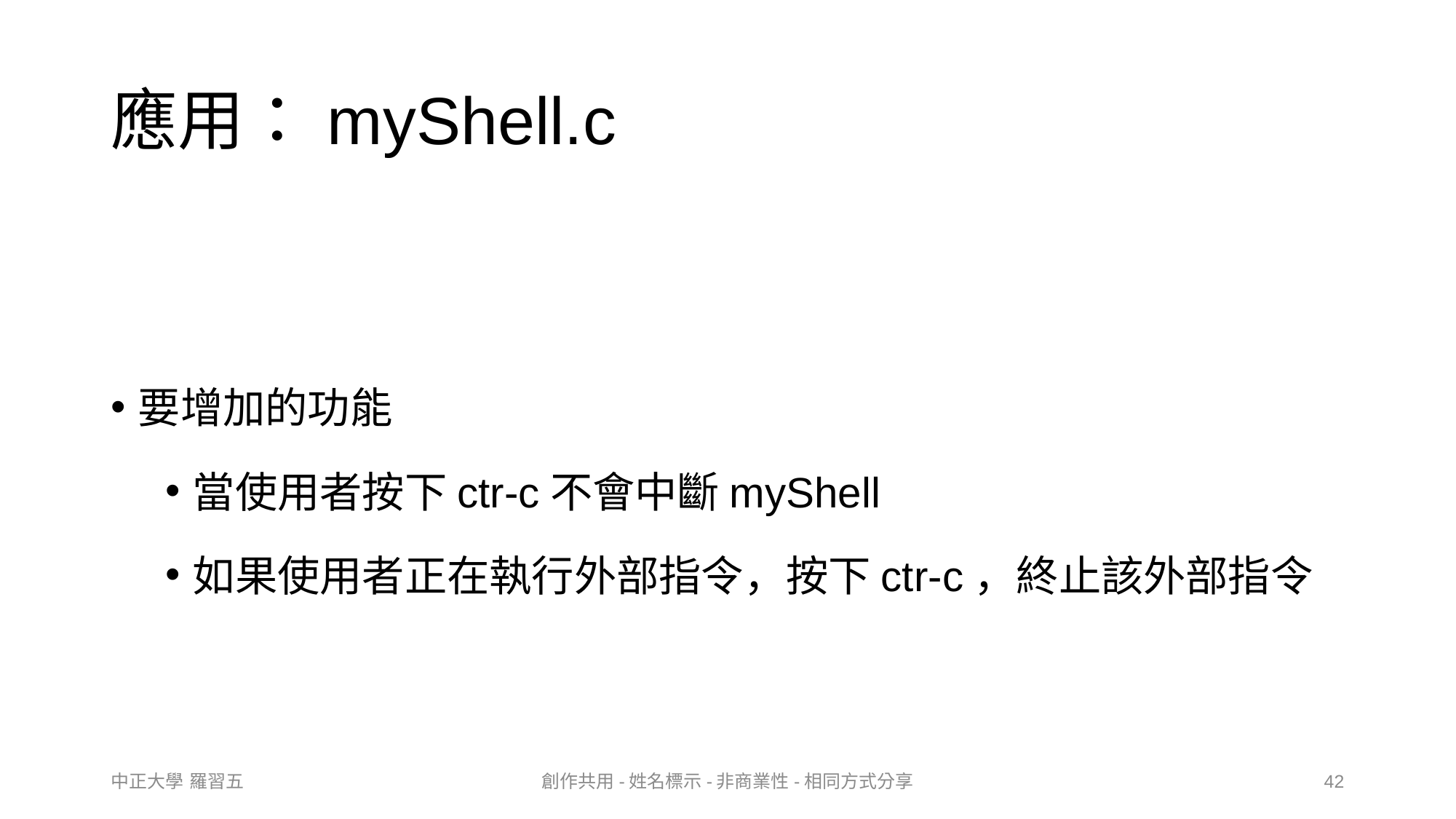

# 應用：myShell.c
要增加的功能
當使用者按下ctr-c不會中斷myShell
如果使用者正在執行外部指令，按下ctr-c，終止該外部指令
中正大學 羅習五
創作共用-姓名標示-非商業性-相同方式分享
42